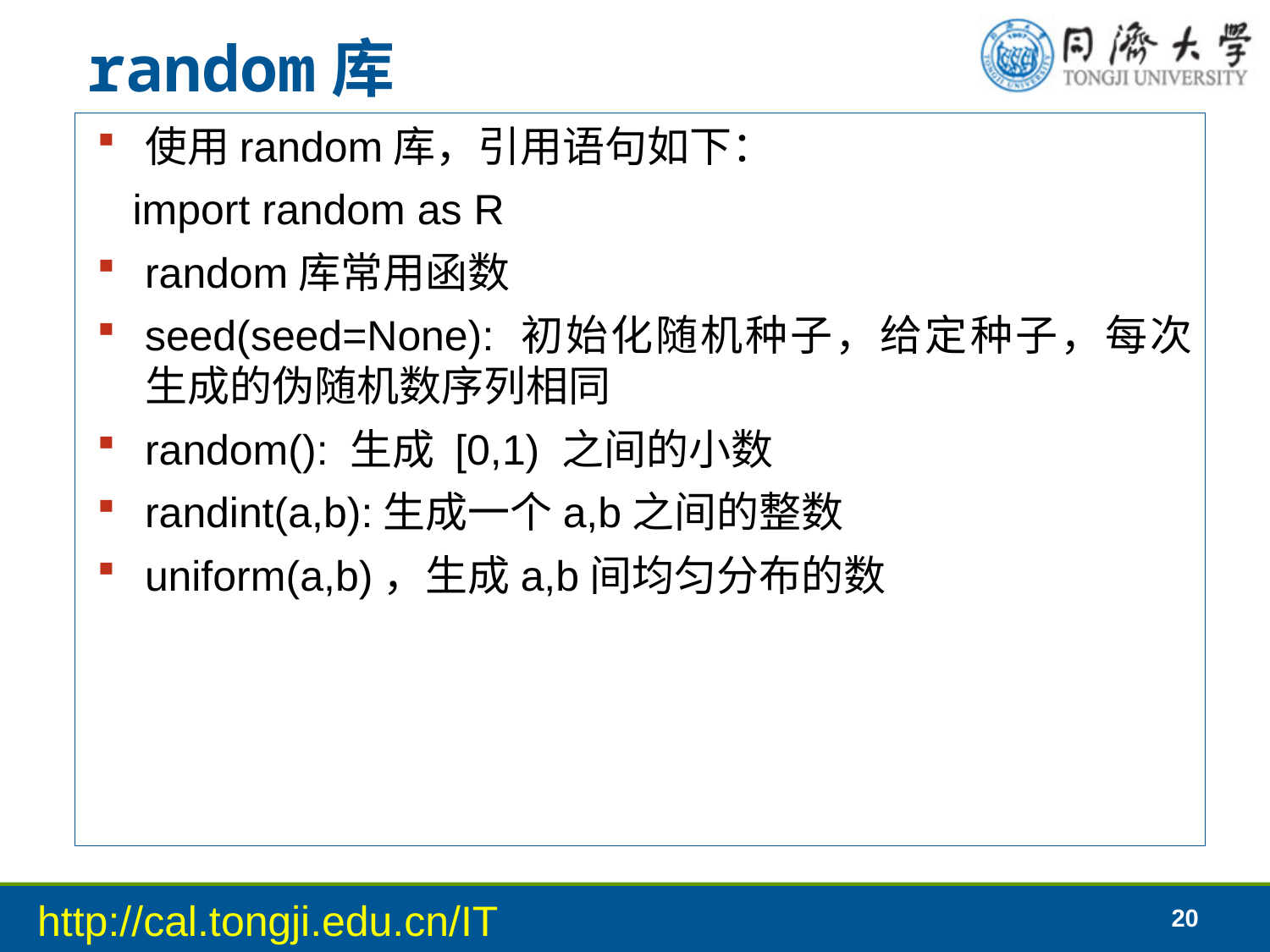

# random库
使用random库，引用语句如下：
   import random as R
random库常用函数
seed(seed=None): 初始化随机种子，给定种子，每次生成的伪随机数序列相同
random(): 生成 [0,1) 之间的小数
randint(a,b):生成一个a,b之间的整数
uniform(a,b)，生成a,b间均匀分布的数